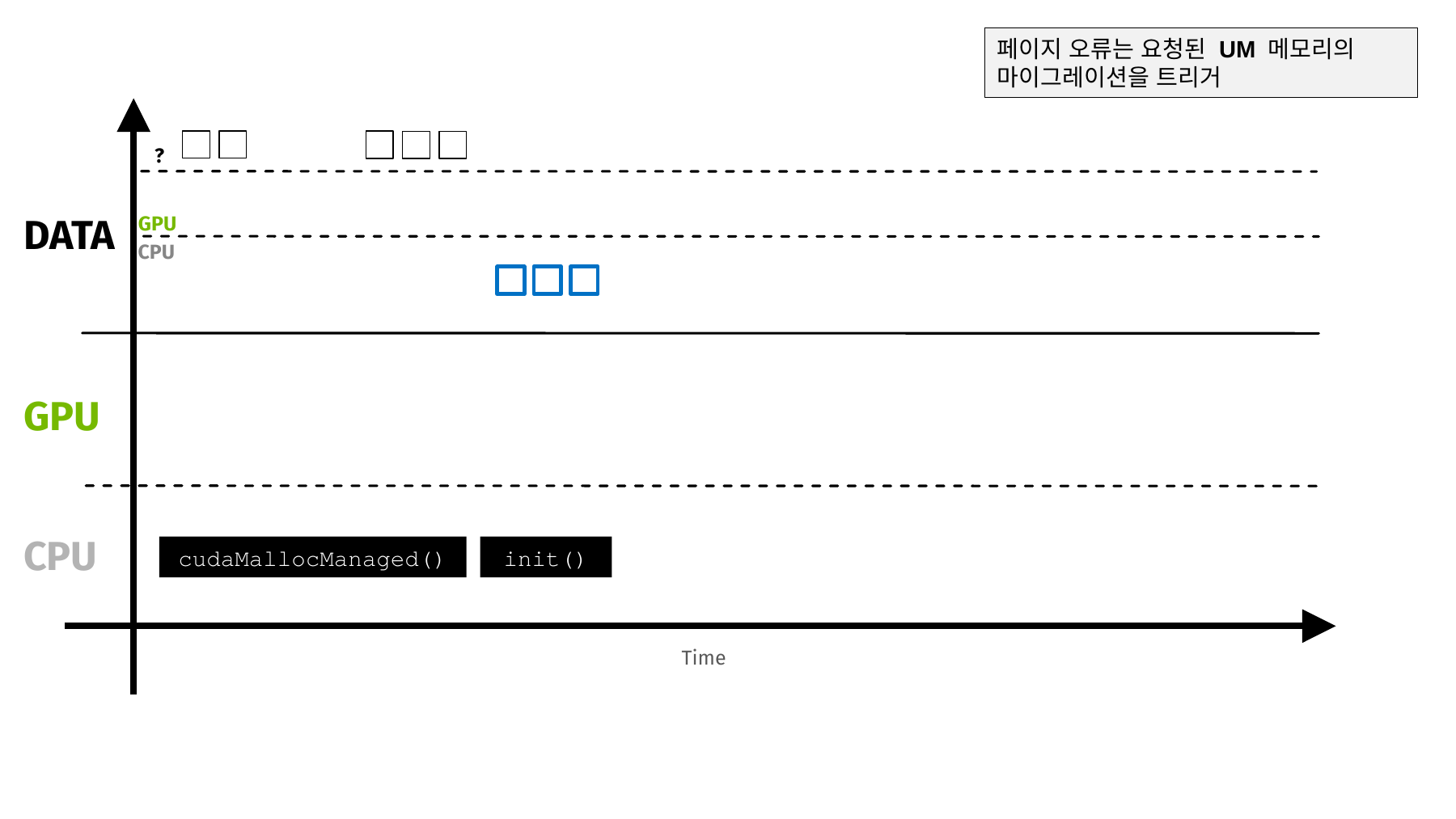

페이지 오류는 요청된 UM 메모리의 마이그레이션을 트리거

?
TIME
GPU
DATA
CPU

GPU
CPU
cudaMallocManaged()
init()
Time